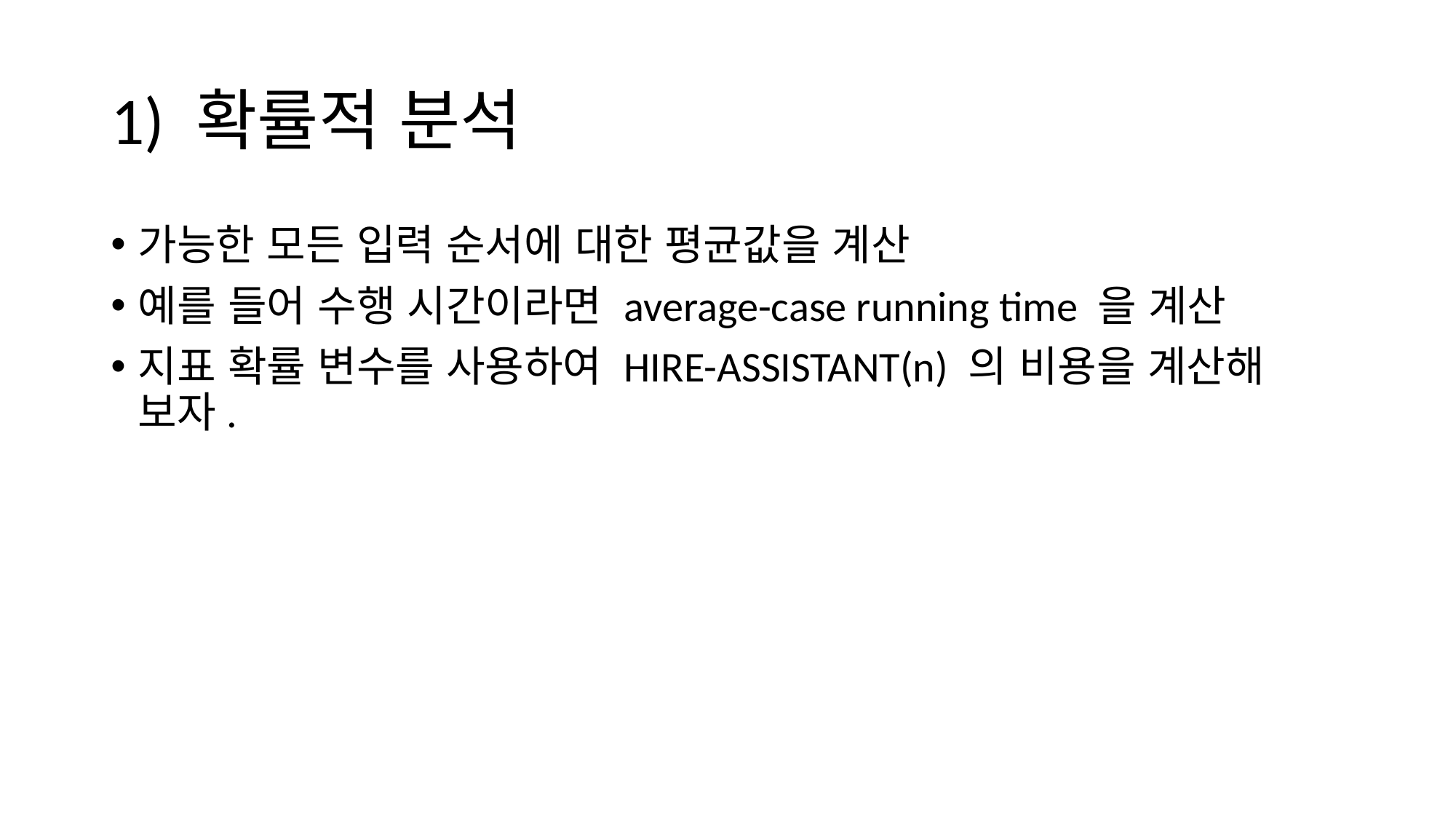

# 1) 확률적 분석
가능한 모든 입력 순서에 대한 평균값을 계산
예를 들어 수행 시간이라면 average-case running time 을 계산
지표 확률 변수를 사용하여 HIRE-ASSISTANT(n) 의 비용을 계산해 보자.